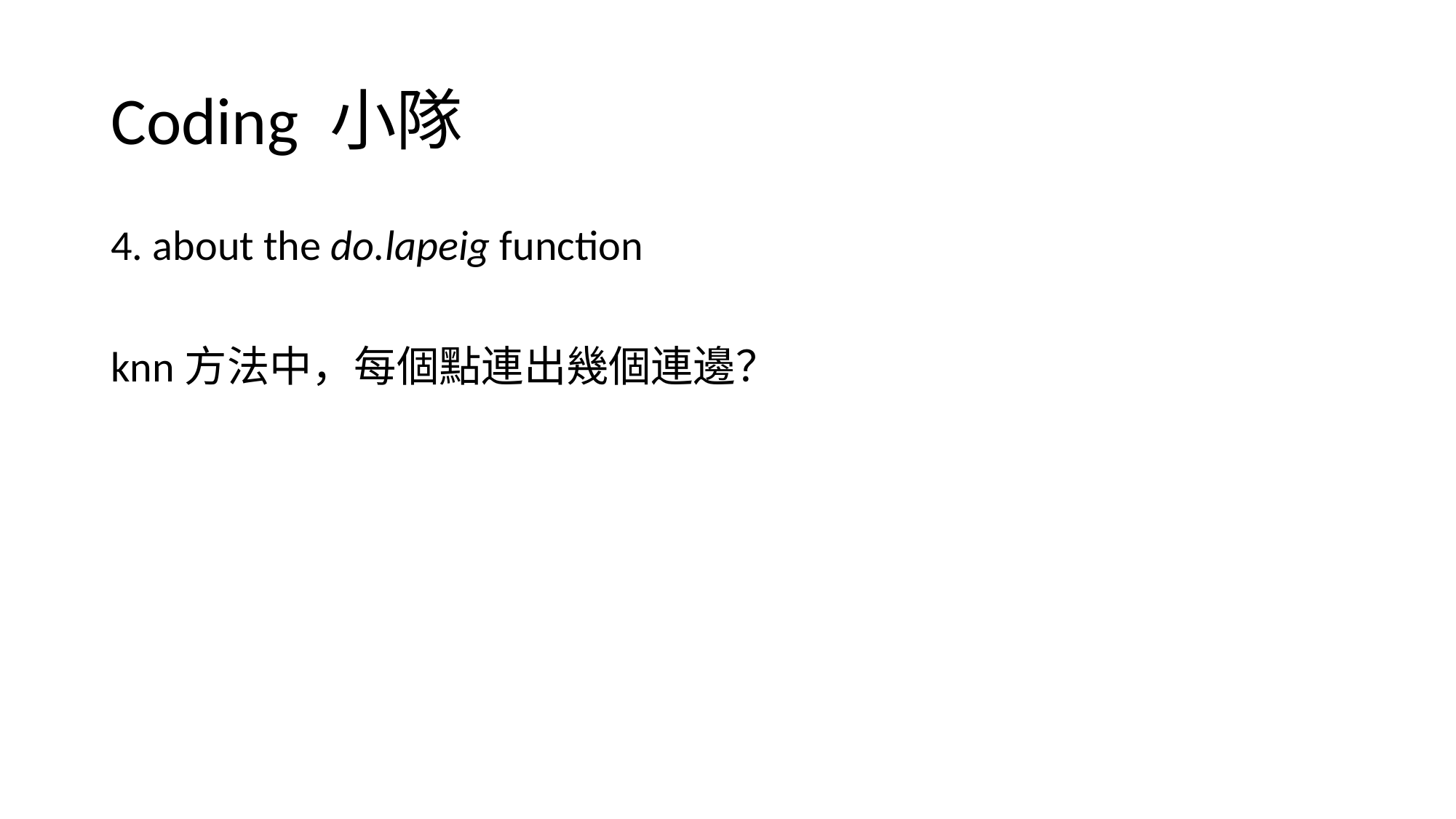

# Coding 小隊
4. about the do.lapeig function

knn方法中，每個點連出幾個連邊？